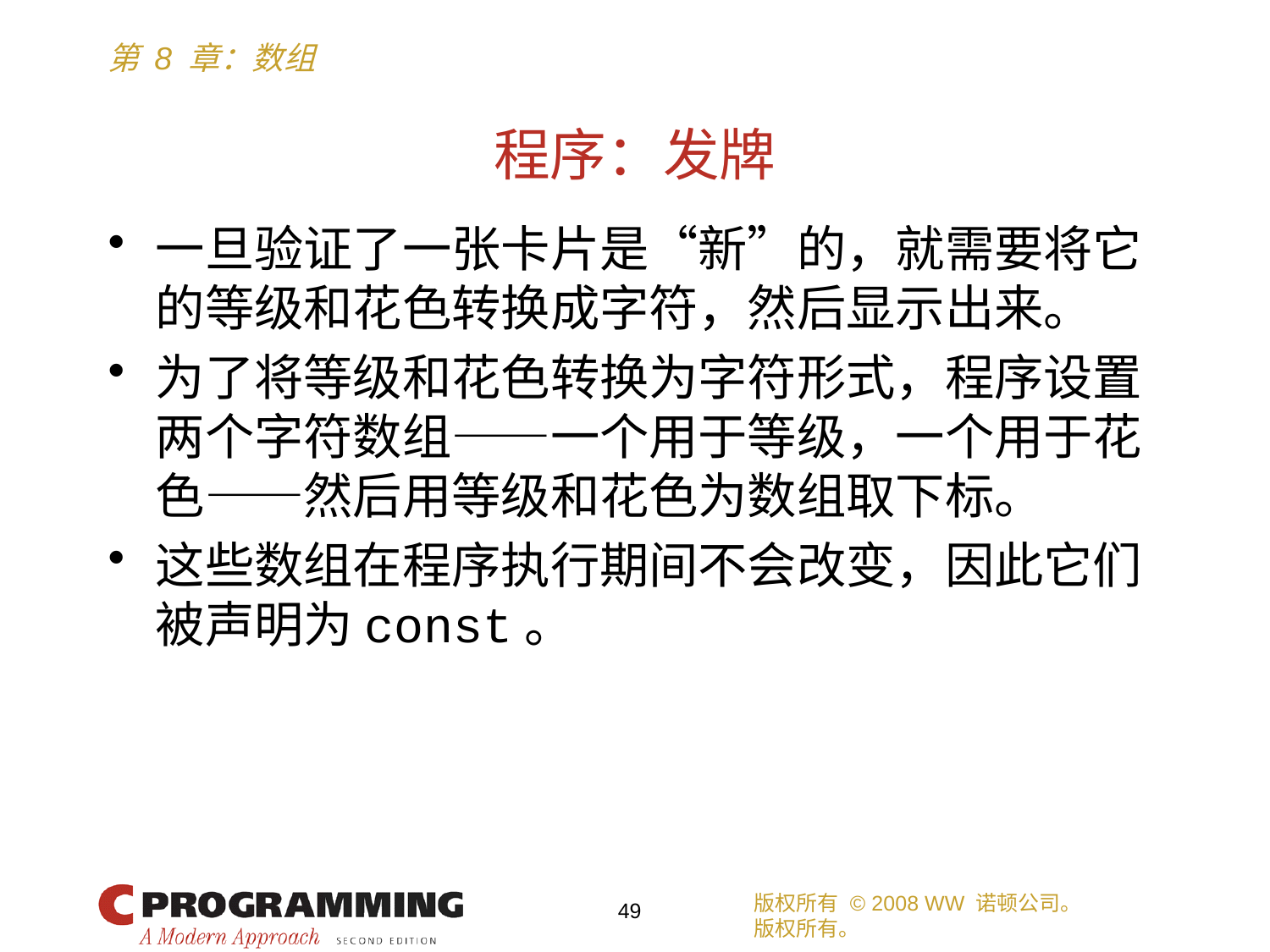

# 程序：发牌
一旦验证了一张卡片是“新”的，就需要将它的等级和花色转换成字符，然后显示出来。
为了将等级和花色转换为字符形式，程序设置两个字符数组——一个用于等级，一个用于花色——然后用等级和花色为数组取下标。
这些数组在程序执行期间不会改变，因此它们被声明为const。
版权所有 © 2008 WW 诺顿公司。
版权所有。
49